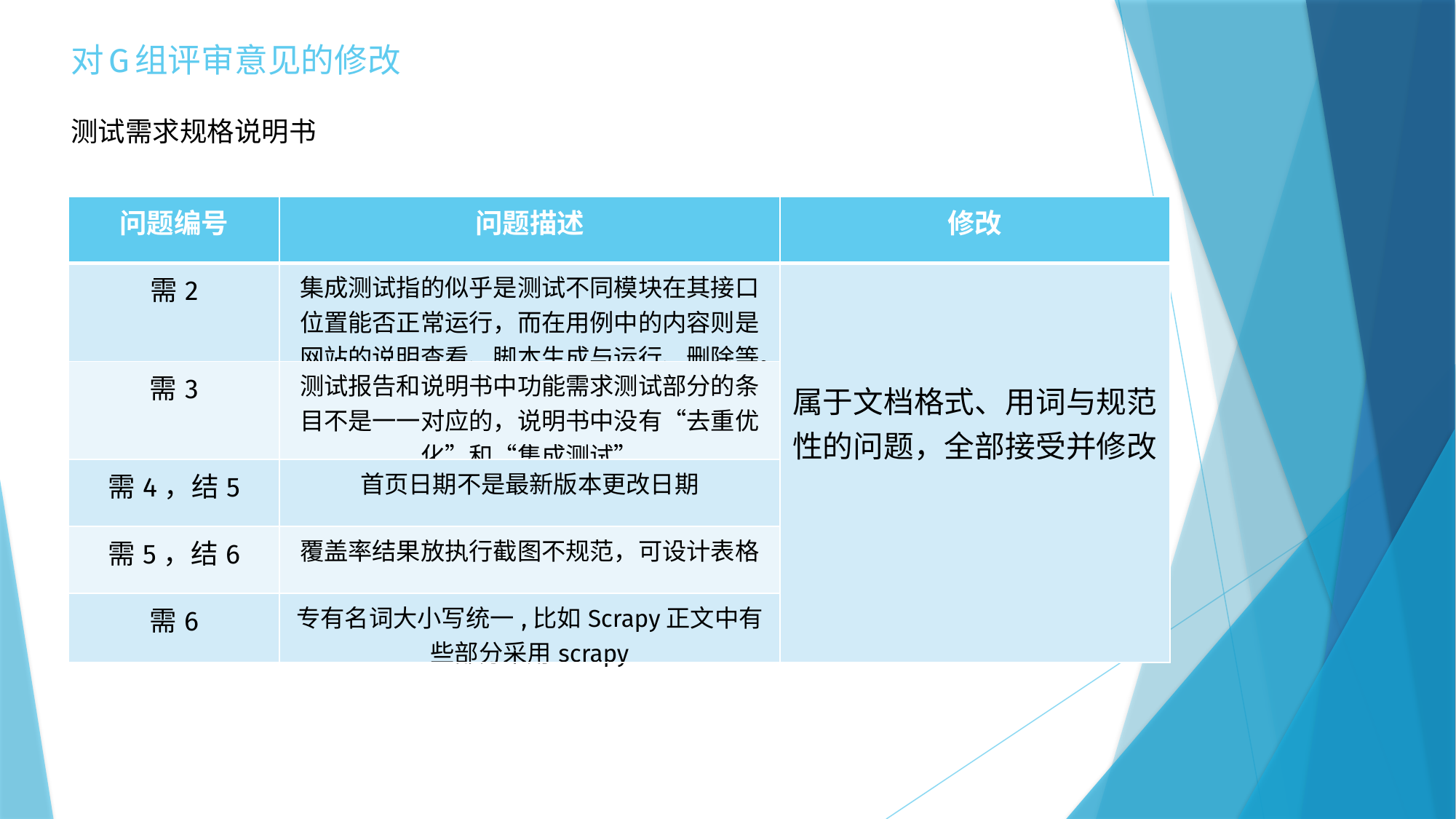

# 对G组评审意见的修改
测试需求规格说明书
| 问题编号 | 问题描述 | 修改 |
| --- | --- | --- |
| 需2 | 集成测试指的似乎是测试不同模块在其接口位置能否正常运行，而在用例中的内容则是网站的说明查看、脚本生成与运行、删除等。 | 属于文档格式、用词与规范性的问题，全部接受并修改 |
| 需3 | 测试报告和说明书中功能需求测试部分的条目不是一一对应的，说明书中没有“去重优化”和“集成测试” |  |
| 需4，结5 | 首页日期不是最新版本更改日期 |  |
| 需5，结6 | 覆盖率结果放执行截图不规范，可设计表格 |  |
| 需6 | 专有名词大小写统一,比如Scrapy正文中有些部分采用scrapy |  |